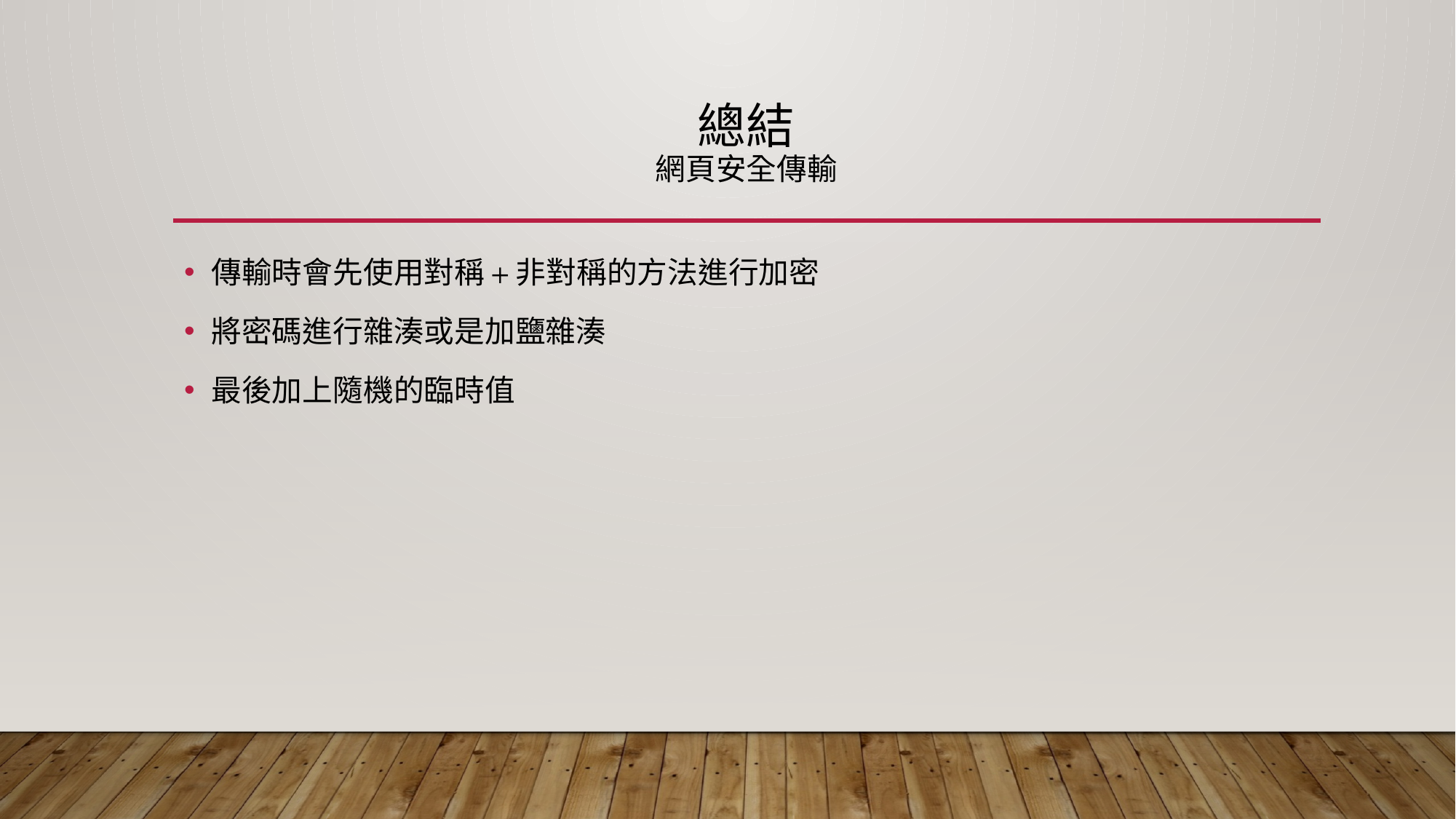

# 總結 網頁安全傳輸
傳輸時會先使用對稱+非對稱的方法進行加密
將密碼進行雜湊或是加鹽雜湊
最後加上隨機的臨時值